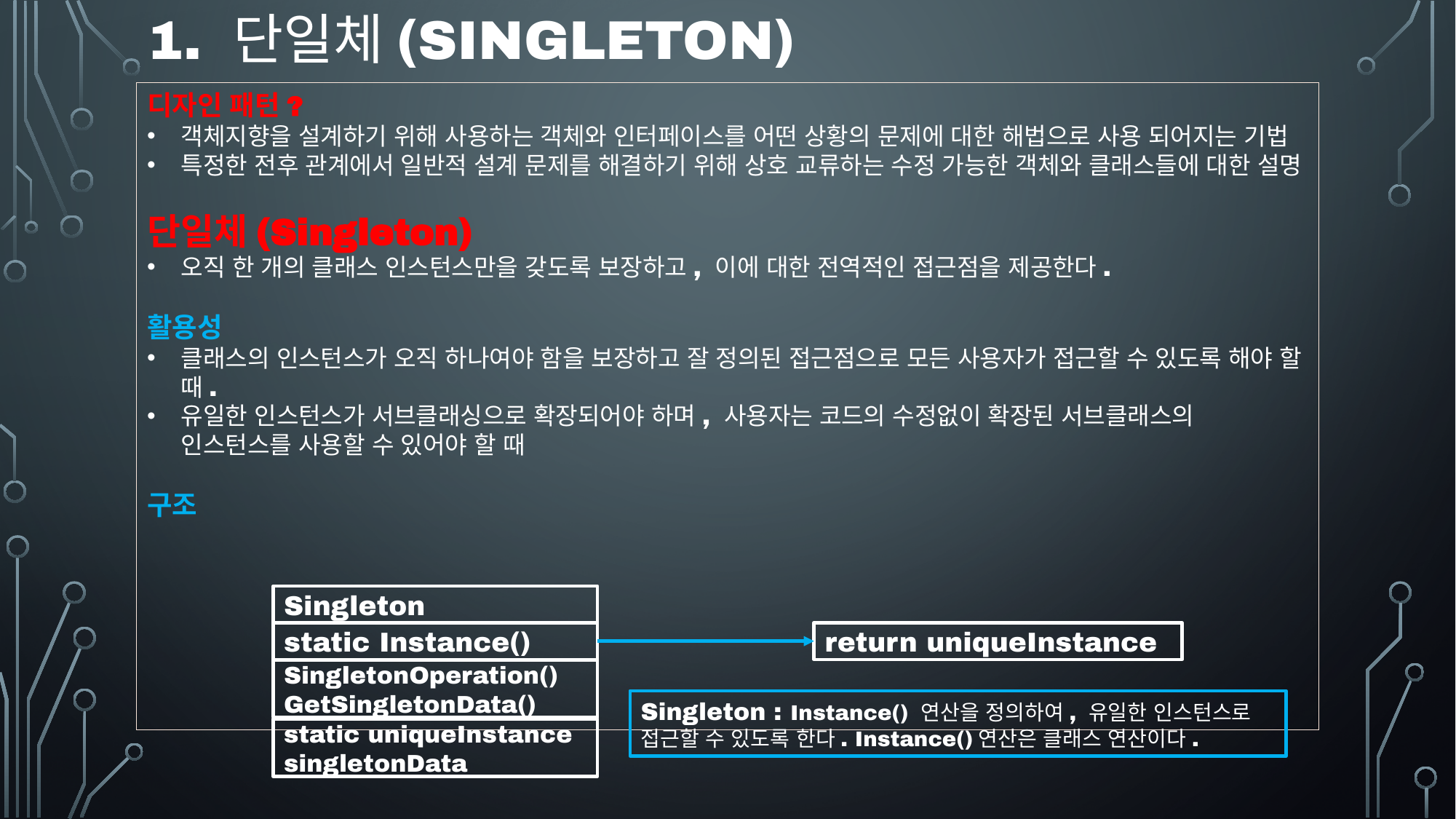

# 1. 단일체(sINGLETON)
디자인 패턴?
객체지향을 설계하기 위해 사용하는 객체와 인터페이스를 어떤 상황의 문제에 대한 해법으로 사용 되어지는 기법
특정한 전후 관계에서 일반적 설계 문제를 해결하기 위해 상호 교류하는 수정 가능한 객체와 클래스들에 대한 설명

단일체(Singleton)
오직 한 개의 클래스 인스턴스만을 갖도록 보장하고, 이에 대한 전역적인 접근점을 제공한다.

활용성
클래스의 인스턴스가 오직 하나여야 함을 보장하고 잘 정의된 접근점으로 모든 사용자가 접근할 수 있도록 해야 할 때.
유일한 인스턴스가 서브클래싱으로 확장되어야 하며, 사용자는 코드의 수정없이 확장된 서브클래스의 인스턴스를 사용할 수 있어야 할 때

구조

Singleton
static Instance()
SingletonOperation()
GetSingletonData()
static uniqueInstance
singletonData
return uniqueInstance
Singleton : Instance() 연산을 정의하여, 유일한 인스턴스로 접근할 수 있도록 한다. Instance()연산은 클래스 연산이다.